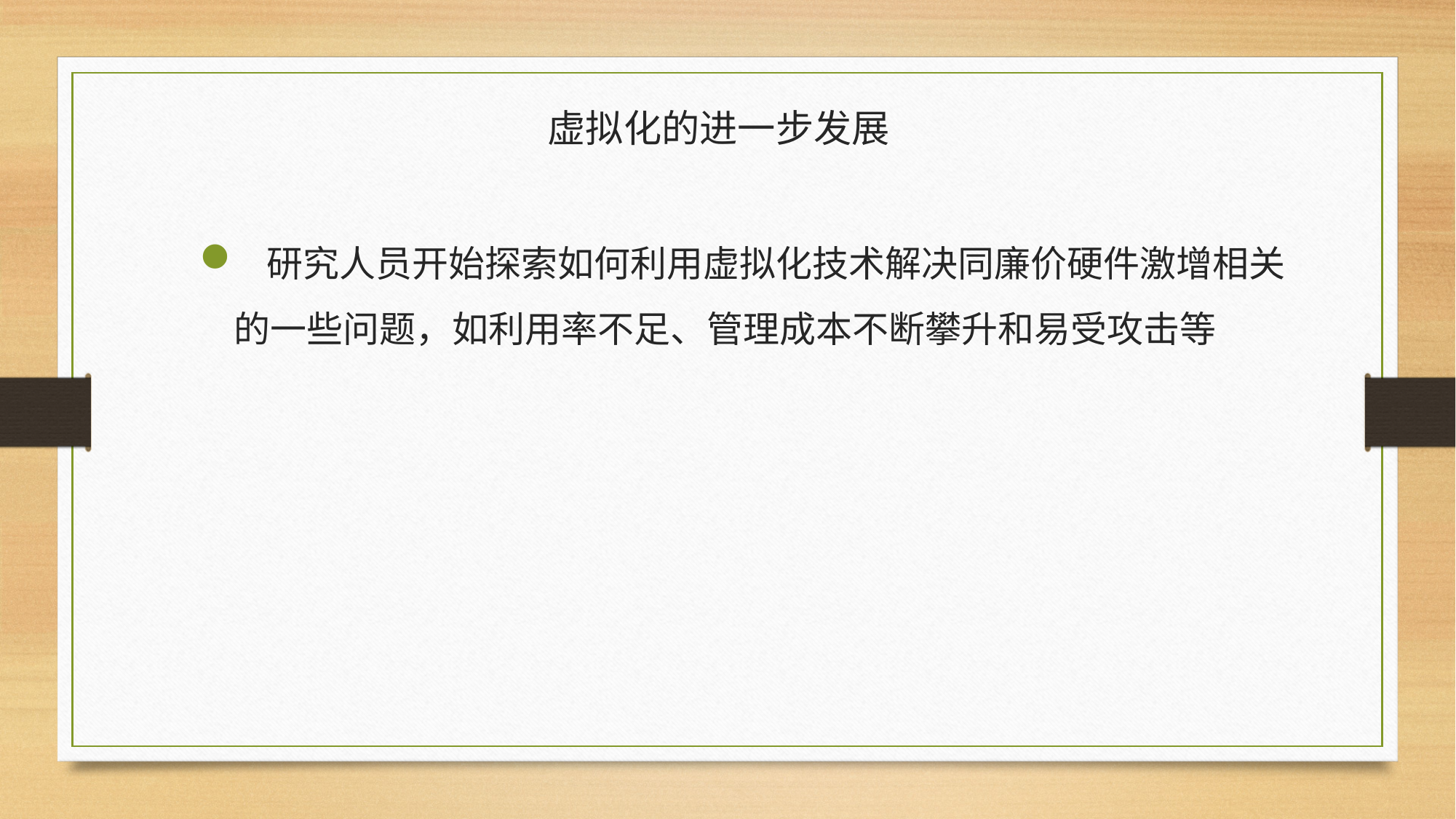

# 虚拟化的进一步发展
  研究人员开始探索如何利用虚拟化技术解决同廉价硬件激增相关的一些问题，如利用率不足、管理成本不断攀升和易受攻击等